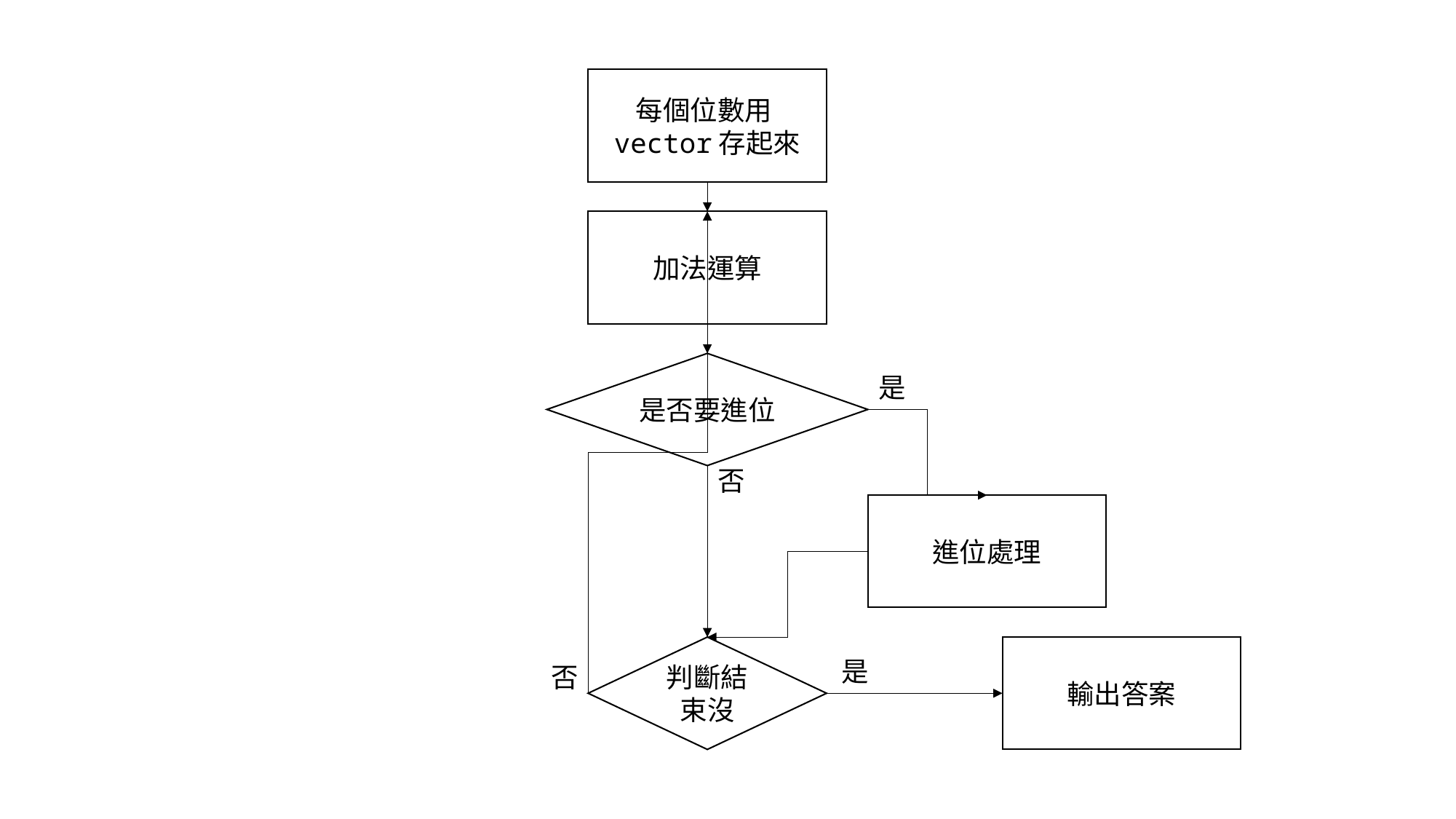

每個位數用vector存起來
加法運算
是否要進位
是
否
進位處理
判斷結束沒
輸出答案
是
否